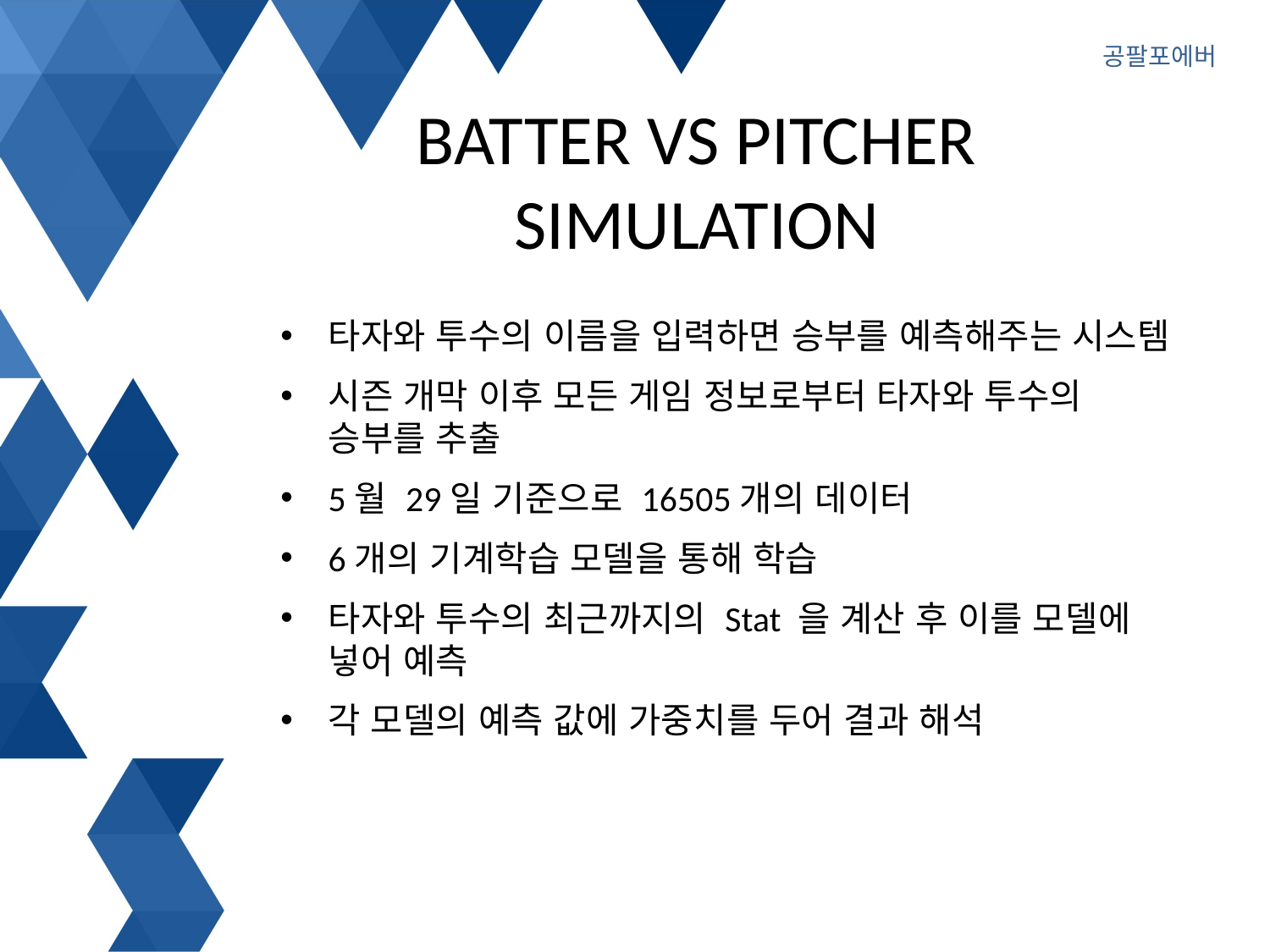

공팔포에버
# Batter VS Pitcher Simulation
타자와 투수의 이름을 입력하면 승부를 예측해주는 시스템
시즌 개막 이후 모든 게임 정보로부터 타자와 투수의 승부를 추출
5월 29일 기준으로 16505개의 데이터
6개의 기계학습 모델을 통해 학습
타자와 투수의 최근까지의 Stat 을 계산 후 이를 모델에 넣어 예측
각 모델의 예측 값에 가중치를 두어 결과 해석